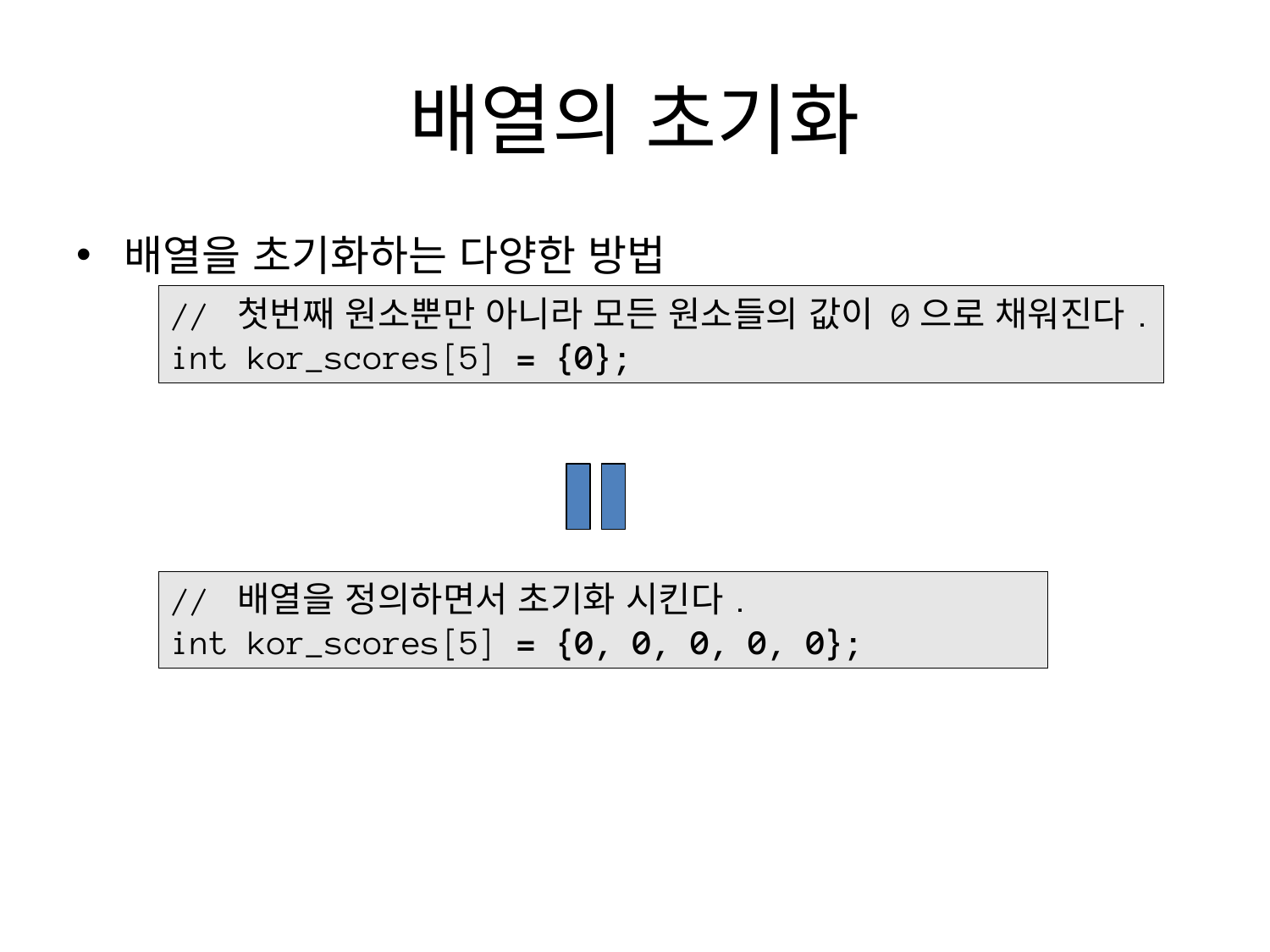

# 배열의 초기화
배열을 초기화하는 다양한 방법
// 첫번째 원소뿐만 아니라 모든 원소들의 값이 0으로 채워진다.
int kor_scores[5] = {0};

// 배열을 정의하면서 초기화 시킨다.
int kor_scores[5] = {0, 0, 0, 0, 0};